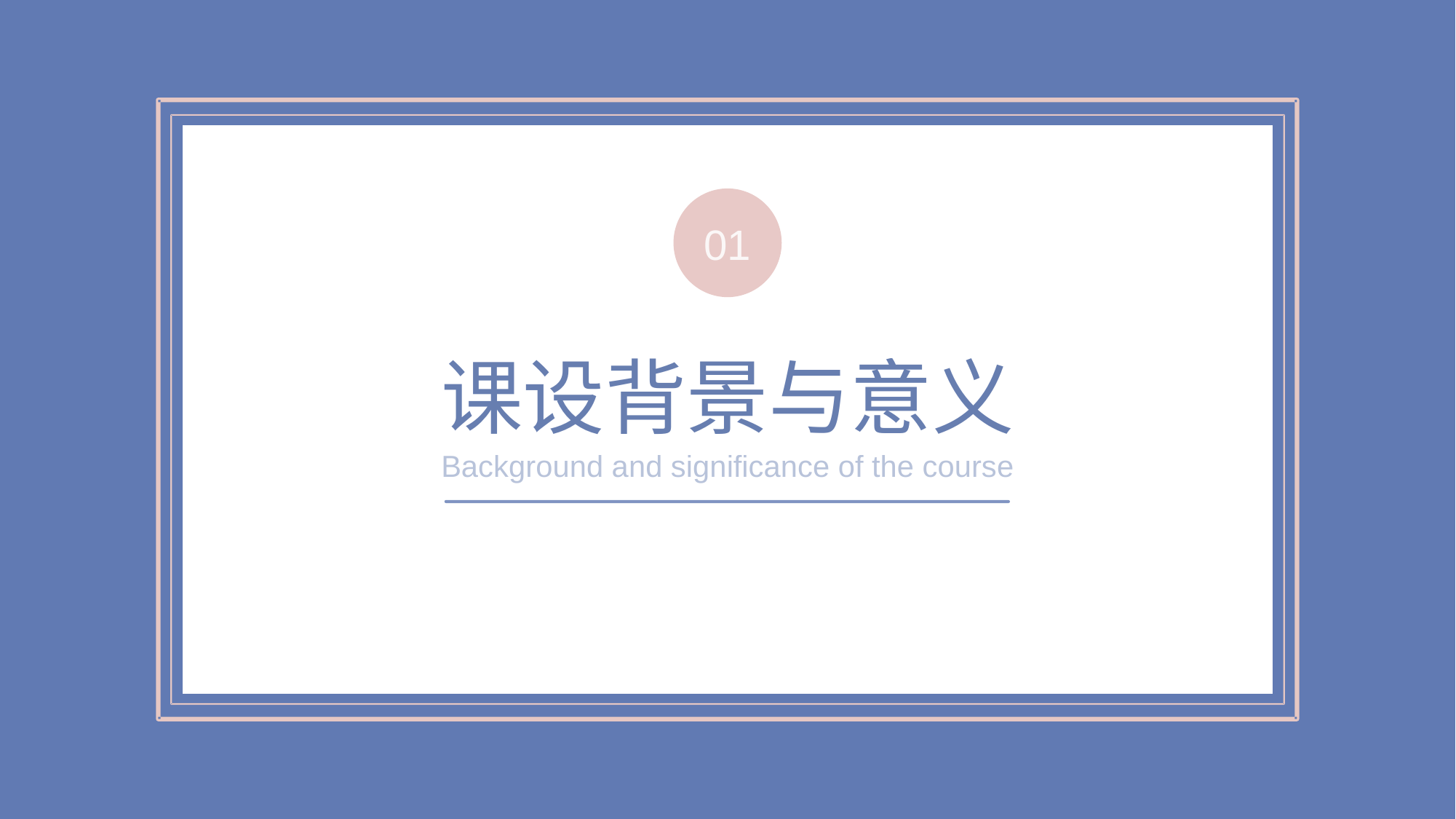

01
课设背景与意义

Background and significance of the course